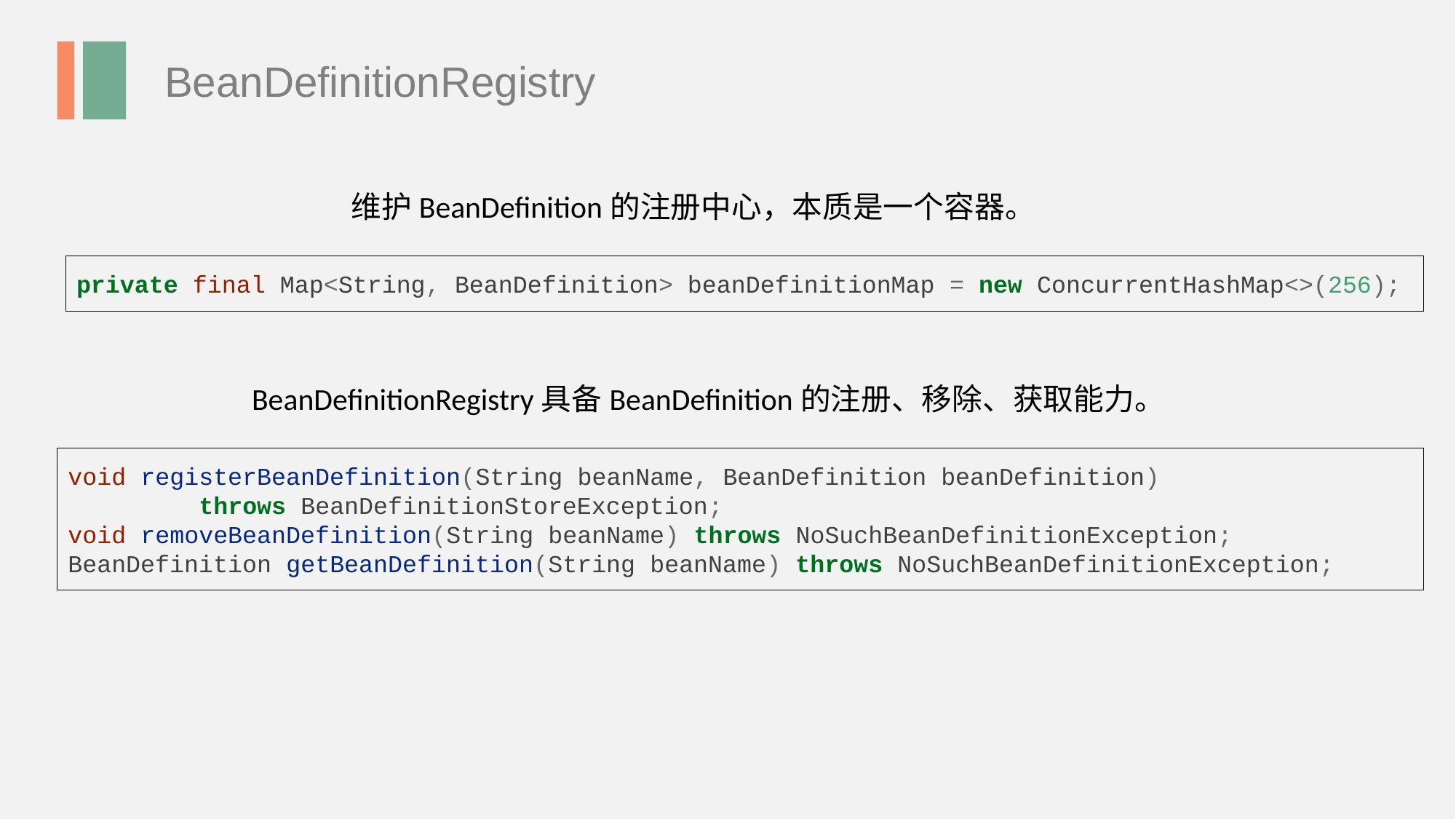

BeanDefinitionRegistry
维护BeanDefinition的注册中心，本质是一个容器。
private final Map<String, BeanDefinition> beanDefinitionMap = new ConcurrentHashMap<>(256);
BeanDefinitionRegistry具备BeanDefinition的注册、移除、获取能力。
void registerBeanDefinition(String beanName, BeanDefinition beanDefinition)
         throws BeanDefinitionStoreException;
void removeBeanDefinition(String beanName) throws NoSuchBeanDefinitionException;
BeanDefinition getBeanDefinition(String beanName) throws NoSuchBeanDefinitionException;